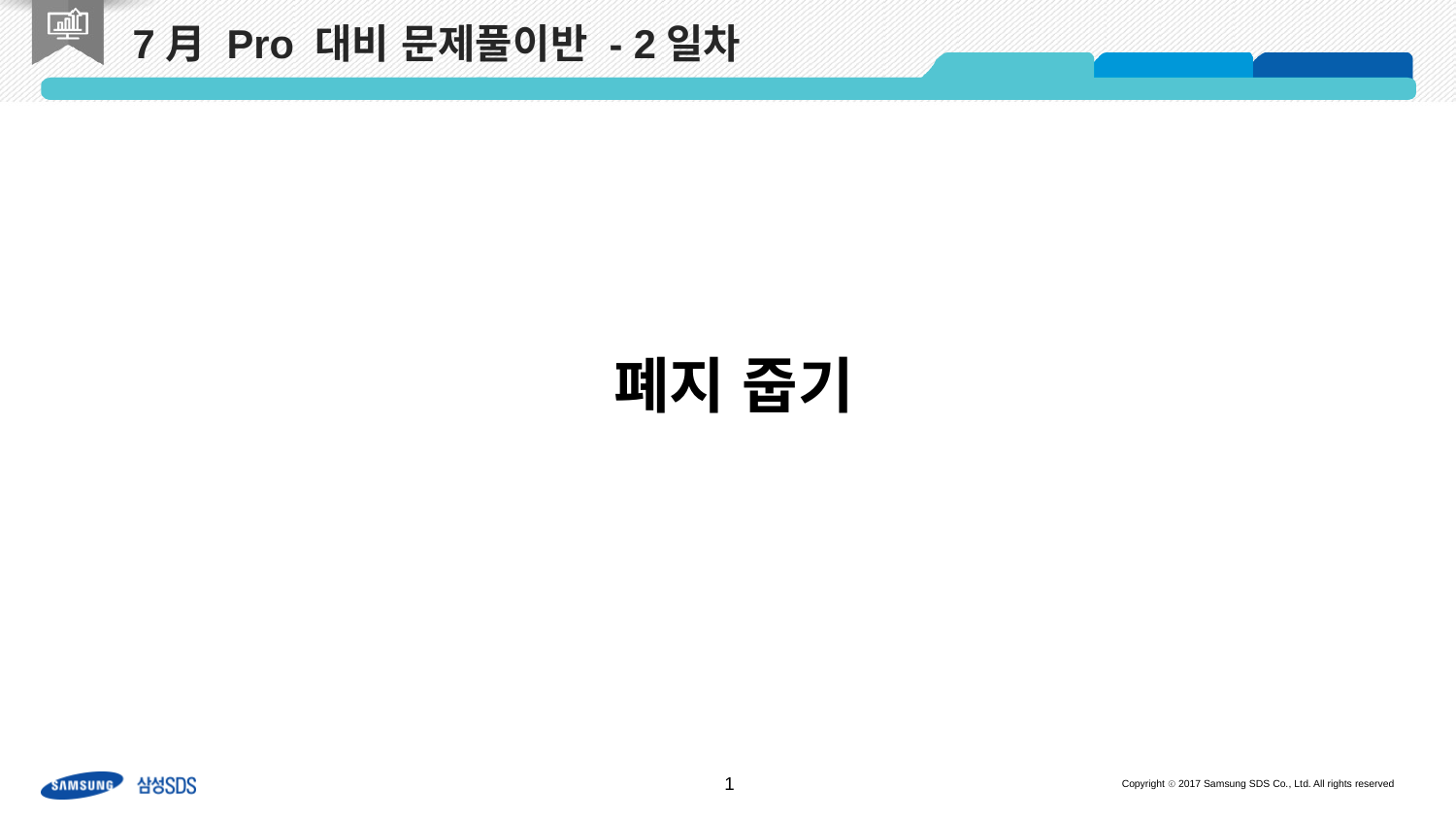

# 7月 Pro 대비 문제풀이반 - 2일차
폐지 줍기